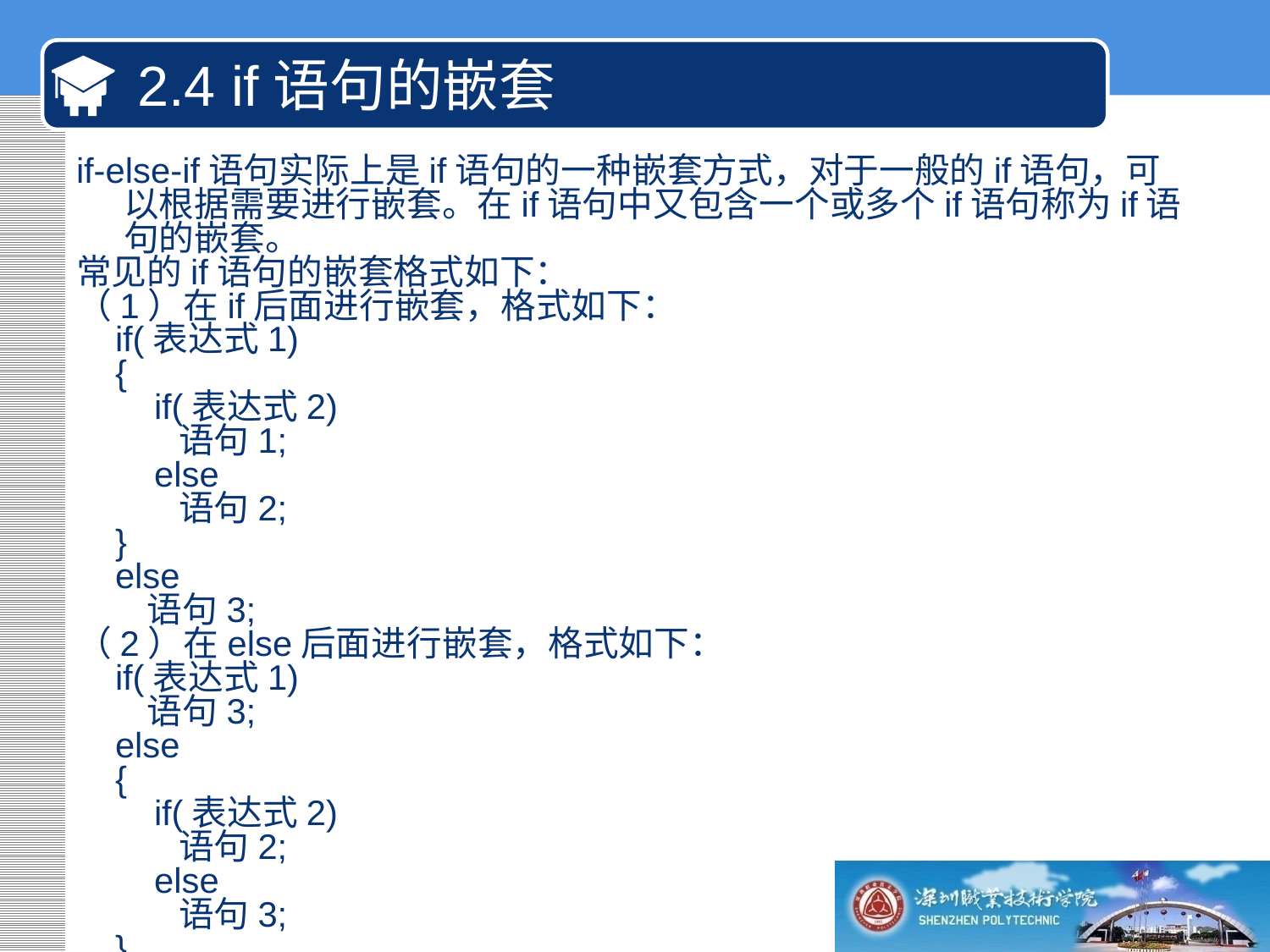

# 2.4 if语句的嵌套
if-else-if语句实际上是if语句的一种嵌套方式，对于一般的if语句，可以根据需要进行嵌套。在if语句中又包含一个或多个if语句称为if语句的嵌套。
常见的if语句的嵌套格式如下：
（1）在if后面进行嵌套，格式如下：
    if(表达式1)
    {
        if(表达式2)
            语句1;
        else
            语句2;
    }
    else
        语句3;
（2）在else后面进行嵌套，格式如下：
    if(表达式1)
        语句3;
    else
    {
        if(表达式2)
            语句2;
        else
            语句3;
    }